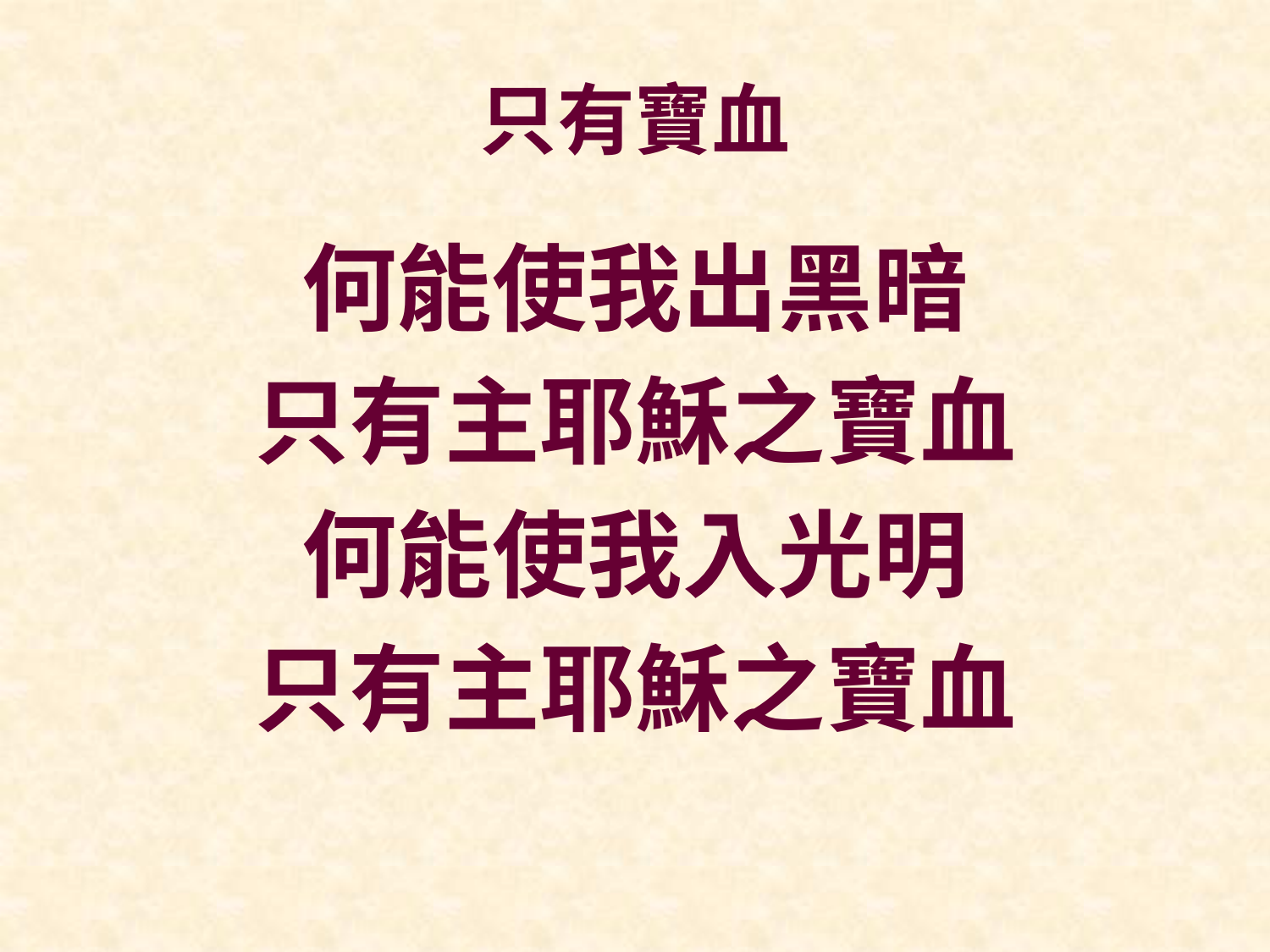

# 只有寶血
何能使我出黑暗
只有主耶穌之寶血
何能使我入光明
只有主耶穌之寶血